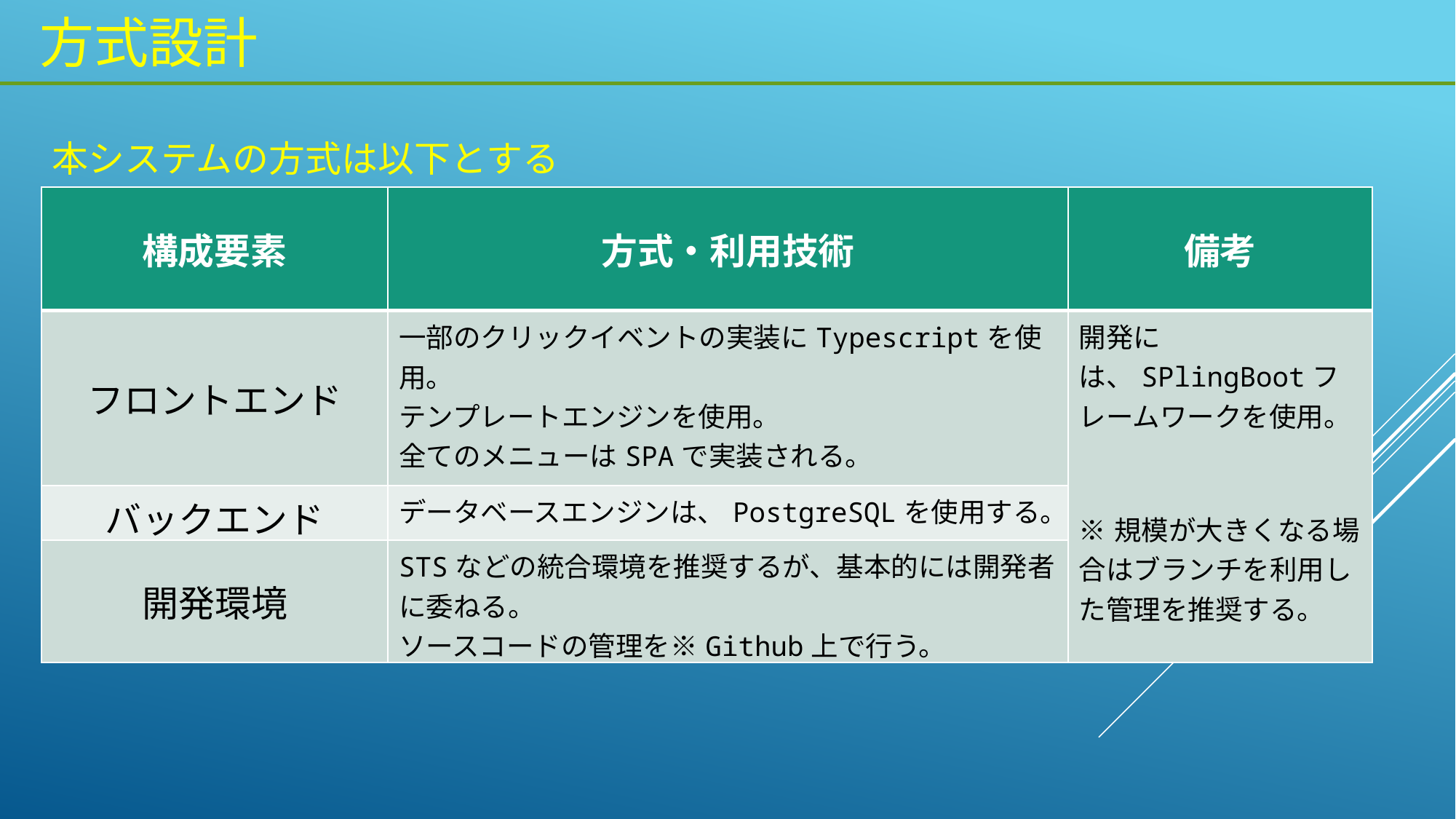

# 方式設計
本システムの方式は以下とする

| 構成要素 | 方式・利用技術 | 備考 |
| --- | --- | --- |
| フロントエンド | 一部のクリックイベントの実装にTypescriptを使用。 テンプレートエンジンを使用。 全てのメニューはSPAで実装される。 | 開発には、SPlingBootフレームワークを使用。 ※規模が大きくなる場合はブランチを利用した管理を推奨する。 |
| バックエンド | データベースエンジンは、PostgreSQLを使用する。 |  |
| 開発環境 | STSなどの統合環境を推奨するが、基本的には開発者に委ねる。 ソースコードの管理を※Github上で行う。 |  |